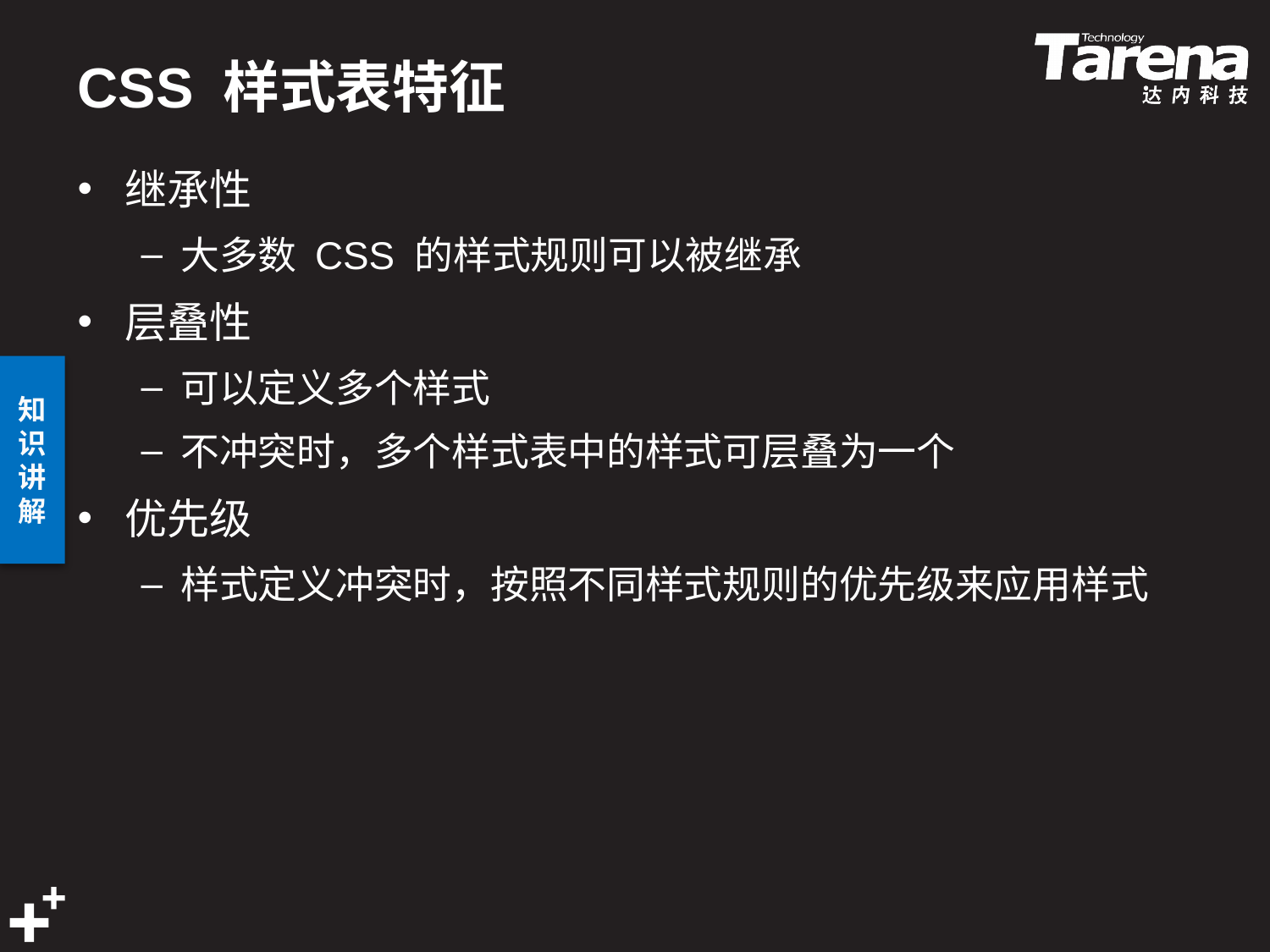

# CSS 样式表特征
继承性
大多数 CSS 的样式规则可以被继承
层叠性
可以定义多个样式
不冲突时，多个样式表中的样式可层叠为一个
优先级
样式定义冲突时，按照不同样式规则的优先级来应用样式